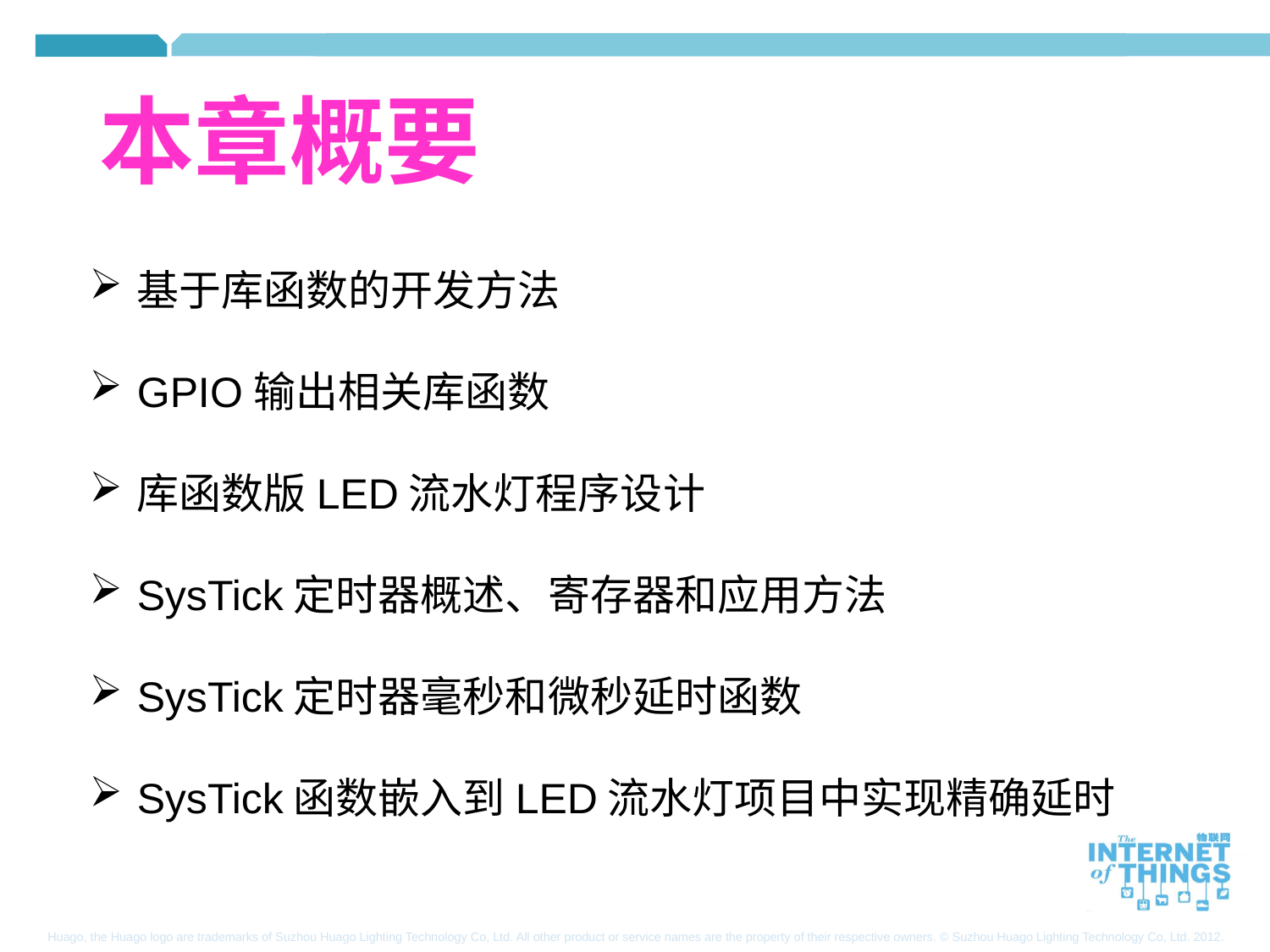

本章概要
基于库函数的开发方法
GPIO输出相关库函数
库函数版LED流水灯程序设计
SysTick定时器概述、寄存器和应用方法
SysTick定时器毫秒和微秒延时函数
SysTick函数嵌入到LED流水灯项目中实现精确延时
二传输网络介绍